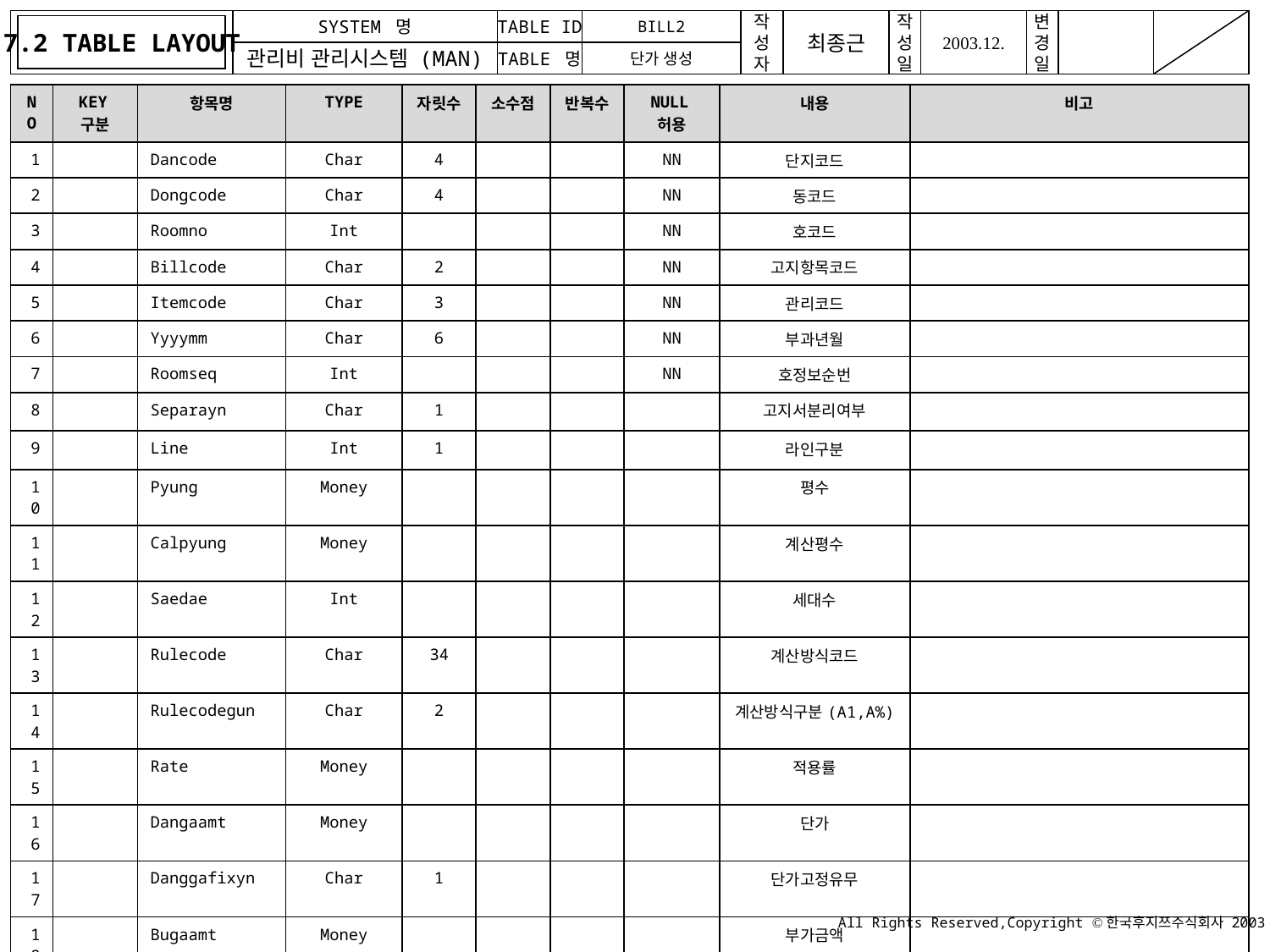

7.2 TABLE LAYOUT
BILL2
단가 생성
| NO | KEY구분 | 항목명 | TYPE | 자릿수 | 소수점 | 반복수 | NULL허용 | 내용 | 비고 |
| --- | --- | --- | --- | --- | --- | --- | --- | --- | --- |
| 1 |  | Dancode | Char | 4 |  |  | NN | 단지코드 |  |
| 2 |  | Dongcode | Char | 4 |  |  | NN | 동코드 |  |
| 3 |  | Roomno | Int |  |  |  | NN | 호코드 |  |
| 4 |  | Billcode | Char | 2 |  |  | NN | 고지항목코드 |  |
| 5 |  | Itemcode | Char | 3 |  |  | NN | 관리코드 |  |
| 6 |  | Yyyymm | Char | 6 |  |  | NN | 부과년월 |  |
| 7 |  | Roomseq | Int |  |  |  | NN | 호정보순번 |  |
| 8 |  | Separayn | Char | 1 |  |  |  | 고지서분리여부 |  |
| 9 |  | Line | Int | 1 |  |  |  | 라인구분 |  |
| 10 |  | Pyung | Money |  |  |  |  | 평수 |  |
| 11 |  | Calpyung | Money |  |  |  |  | 계산평수 |  |
| 12 |  | Saedae | Int |  |  |  |  | 세대수 |  |
| 13 |  | Rulecode | Char | 34 |  |  |  | 계산방식코드 |  |
| 14 |  | Rulecodegun | Char | 2 |  |  |  | 계산방식구분(A1,A%) |  |
| 15 |  | Rate | Money |  |  |  |  | 적용률 |  |
| 16 |  | Dangaamt | Money |  |  |  |  | 단가 |  |
| 17 |  | Danggafixyn | Char | 1 |  |  |  | 단가고정유무 |  |
| 18 |  | Bugaamt | Money |  |  |  |  | 부가금액 |  |
| 19 |  | Sukibugaamt | Money |  |  |  |  | 단가고정금액 |  |
| 20 |  | Sukiyn | Char | 1 |  |  |  | 금액고정체크 |  |
| 21 |  | Recgubun | Char | 1 |  |  |  | 입주구분 |  |